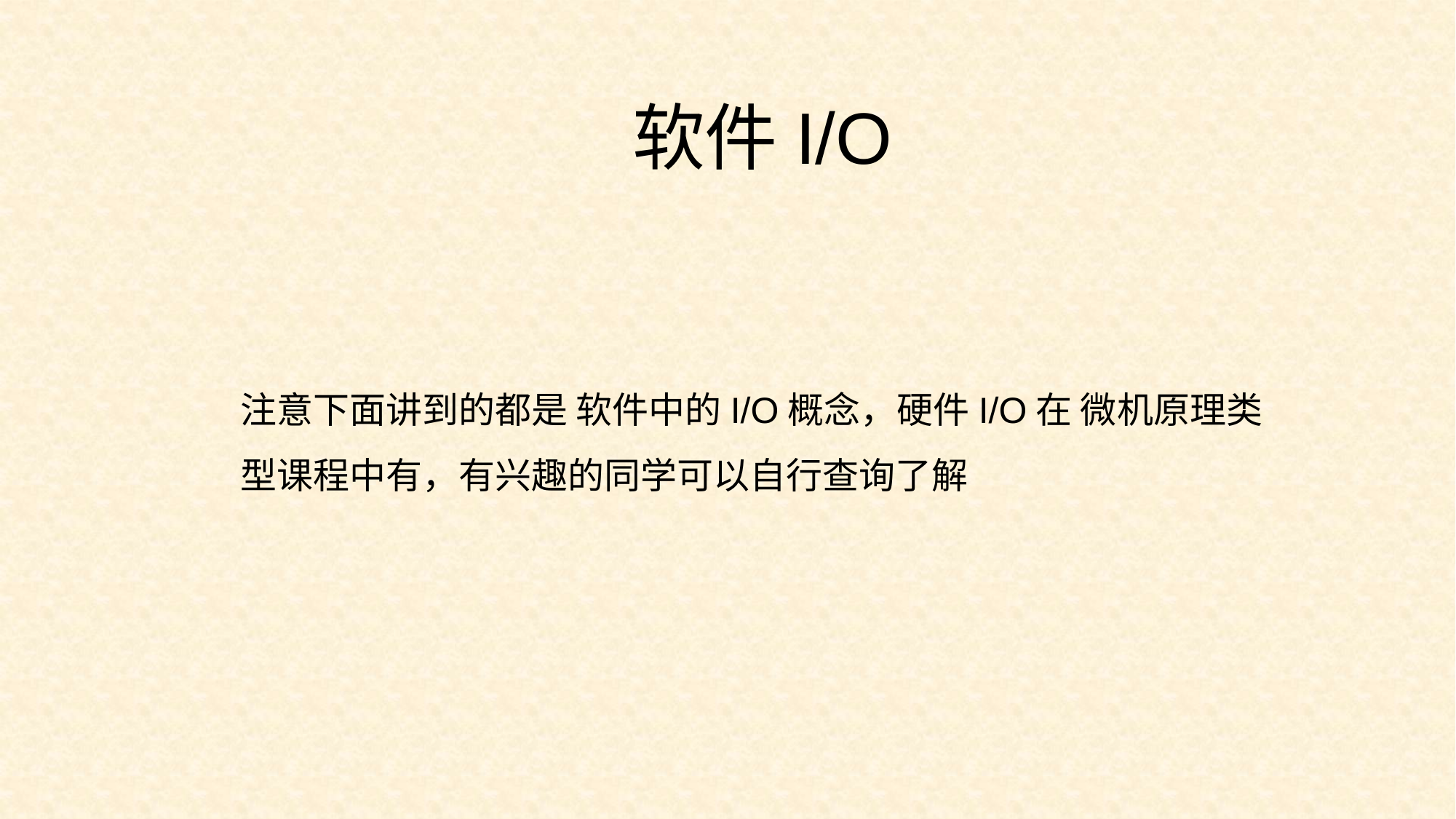

软件I/O
注意下面讲到的都是 软件中的I/O概念，硬件I/O在 微机原理类型课程中有，有兴趣的同学可以自行查询了解